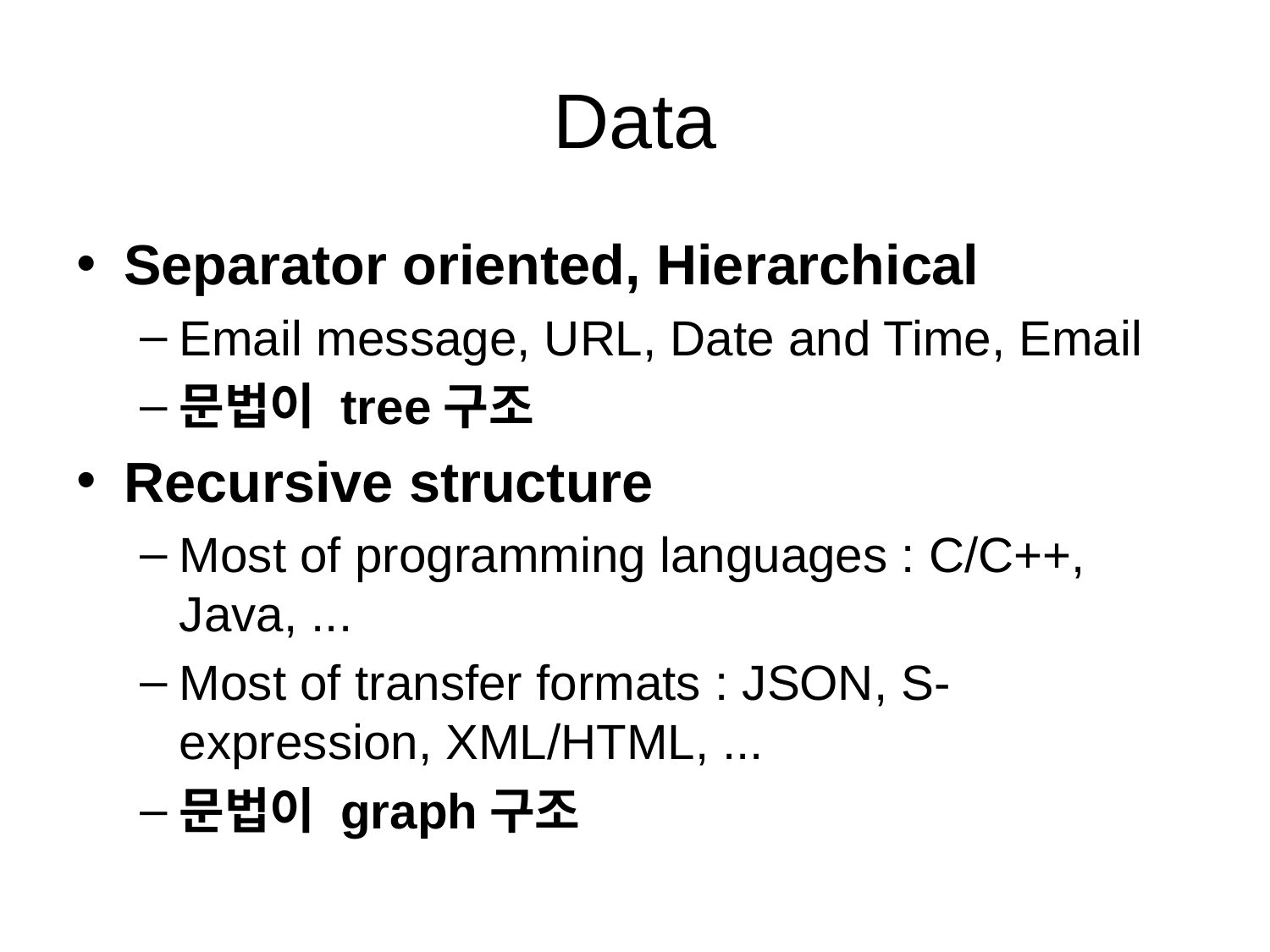

# Data
Separator oriented, Hierarchical
Email message, URL, Date and Time, Email
문법이 tree구조
Recursive structure
Most of programming languages : C/C++, Java, ...
Most of transfer formats : JSON, S-expression, XML/HTML, ...
문법이 graph구조